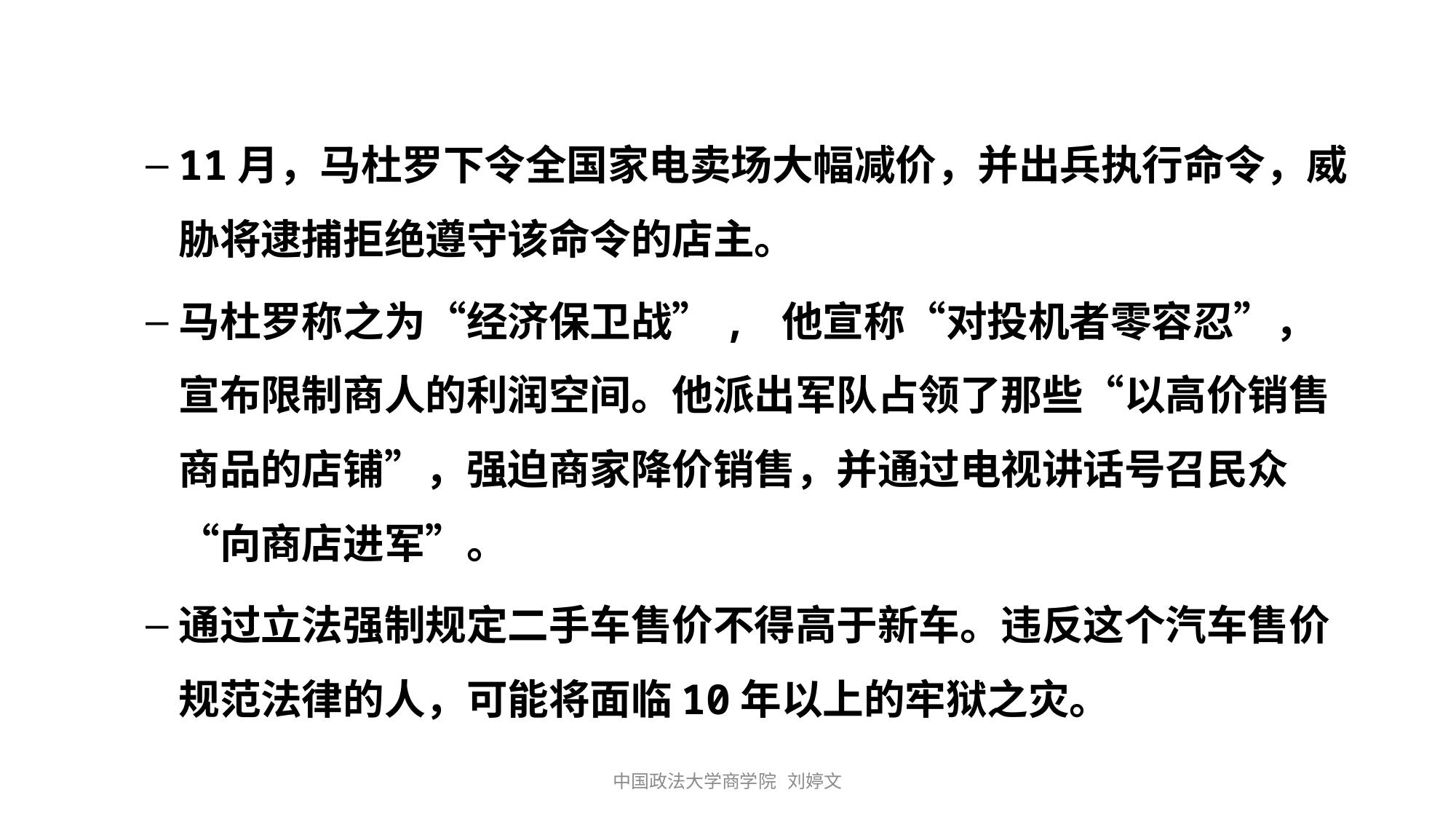

11月，马杜罗下令全国家电卖场大幅减价，并出兵执行命令，威胁将逮捕拒绝遵守该命令的店主。
马杜罗称之为“经济保卫战”, 他宣称“对投机者零容忍”，宣布限制商人的利润空间。他派出军队占领了那些“以高价销售商品的店铺”，强迫商家降价销售，并通过电视讲话号召民众“向商店进军”。
通过立法强制规定二手车售价不得高于新车。违反这个汽车售价规范法律的人，可能将面临10年以上的牢狱之灾。

中国政法大学商学院  刘婷文